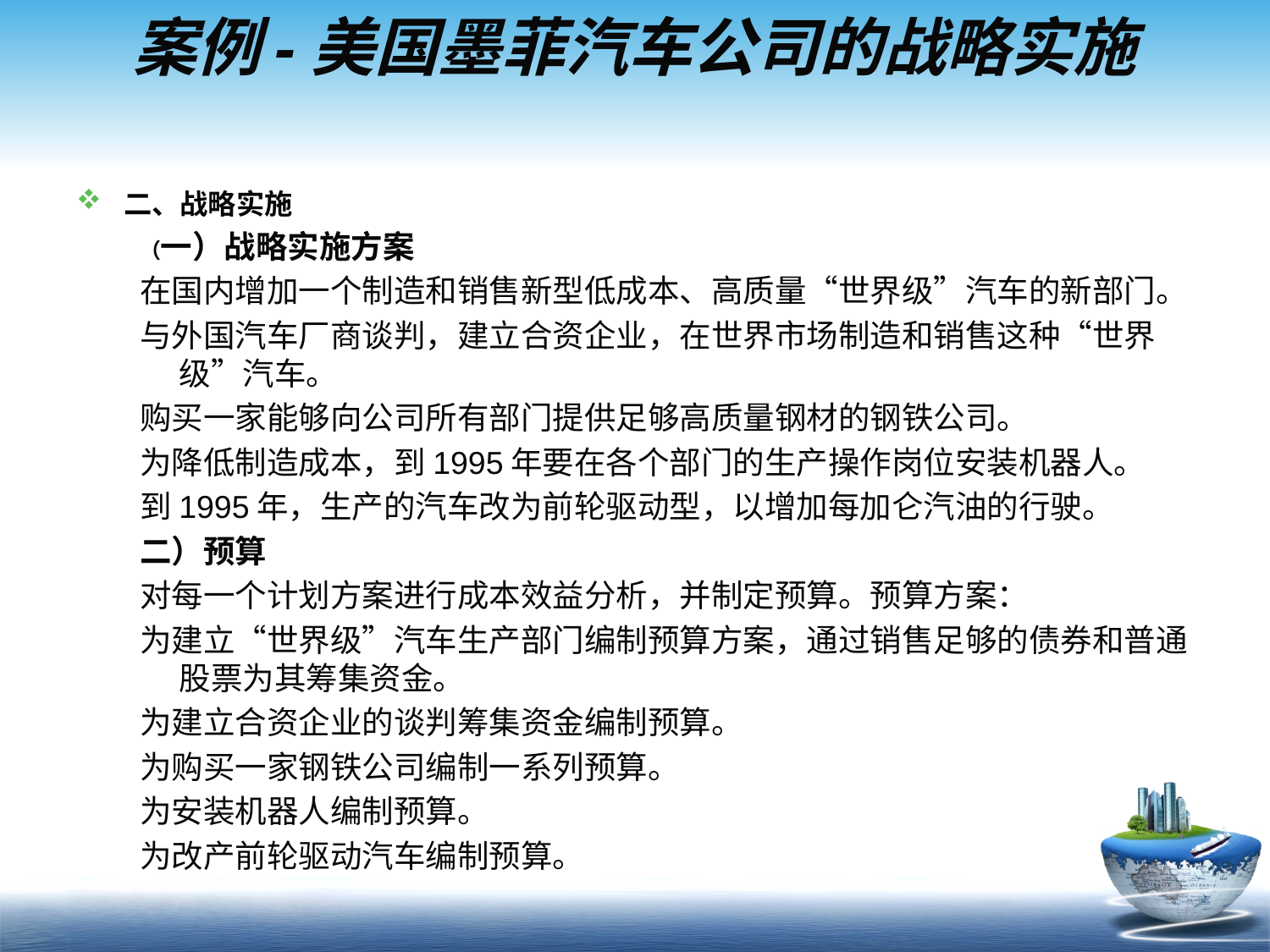

# 案例-美国墨菲汽车公司的战略实施
二、战略实施
（一）战略实施方案
在国内增加一个制造和销售新型低成本、高质量“世界级”汽车的新部门。
与外国汽车厂商谈判，建立合资企业，在世界市场制造和销售这种“世界级”汽车。
购买一家能够向公司所有部门提供足够高质量钢材的钢铁公司。
为降低制造成本，到1995年要在各个部门的生产操作岗位安装机器人。
到1995年，生产的汽车改为前轮驱动型，以增加每加仑汽油的行驶。
二）预算
对每一个计划方案进行成本效益分析，并制定预算。预算方案：
为建立“世界级”汽车生产部门编制预算方案，通过销售足够的债券和普通股票为其筹集资金。
为建立合资企业的谈判筹集资金编制预算。
为购买一家钢铁公司编制一系列预算。
为安装机器人编制预算。
为改产前轮驱动汽车编制预算。